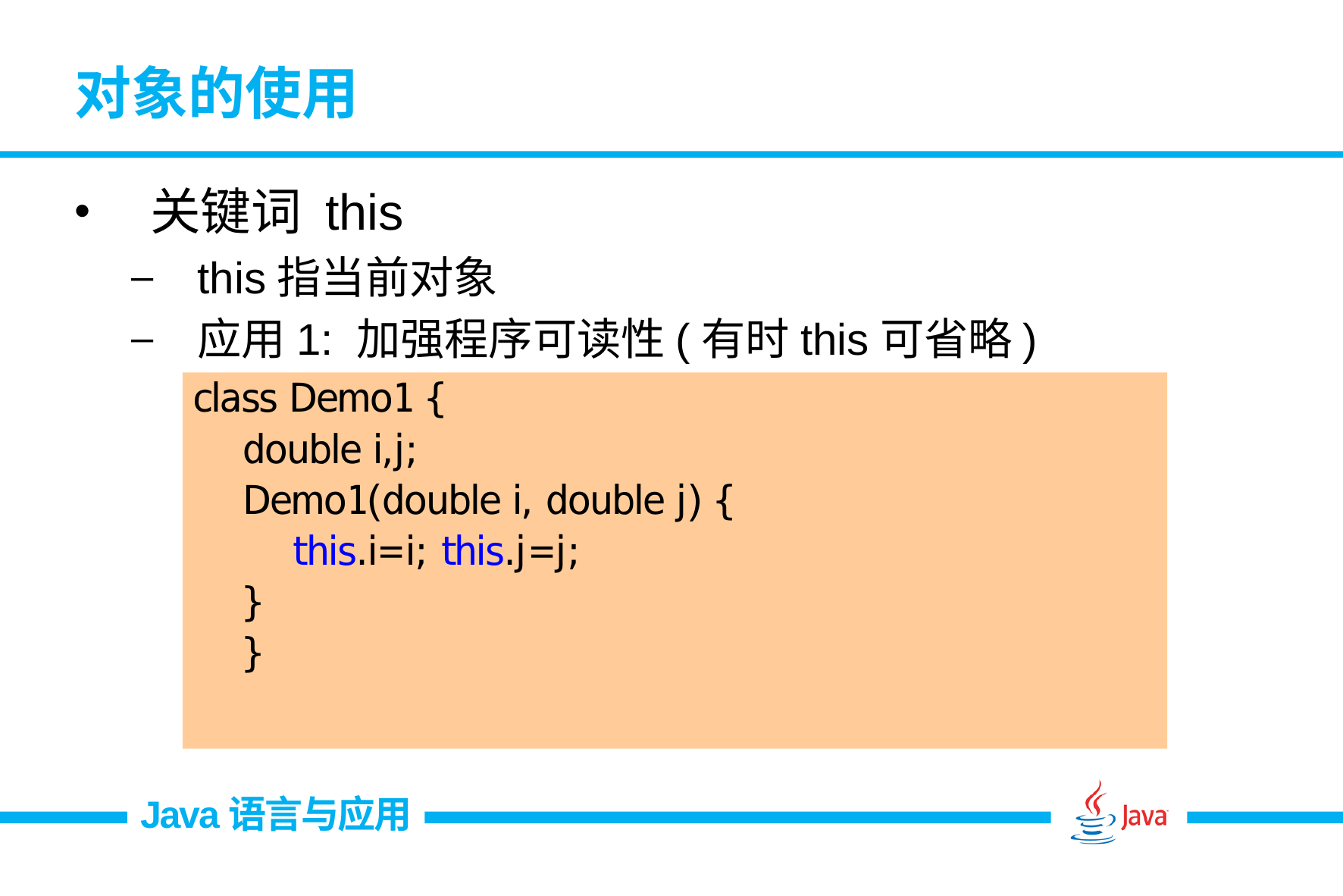

# 对象的使用
关键词 this
this指当前对象
应用1: 加强程序可读性(有时this可省略)
class Demo1 {
    double i,j;
    Demo1(double i, double j) {
        this.i=i; this.j=j;
    }
    }
72